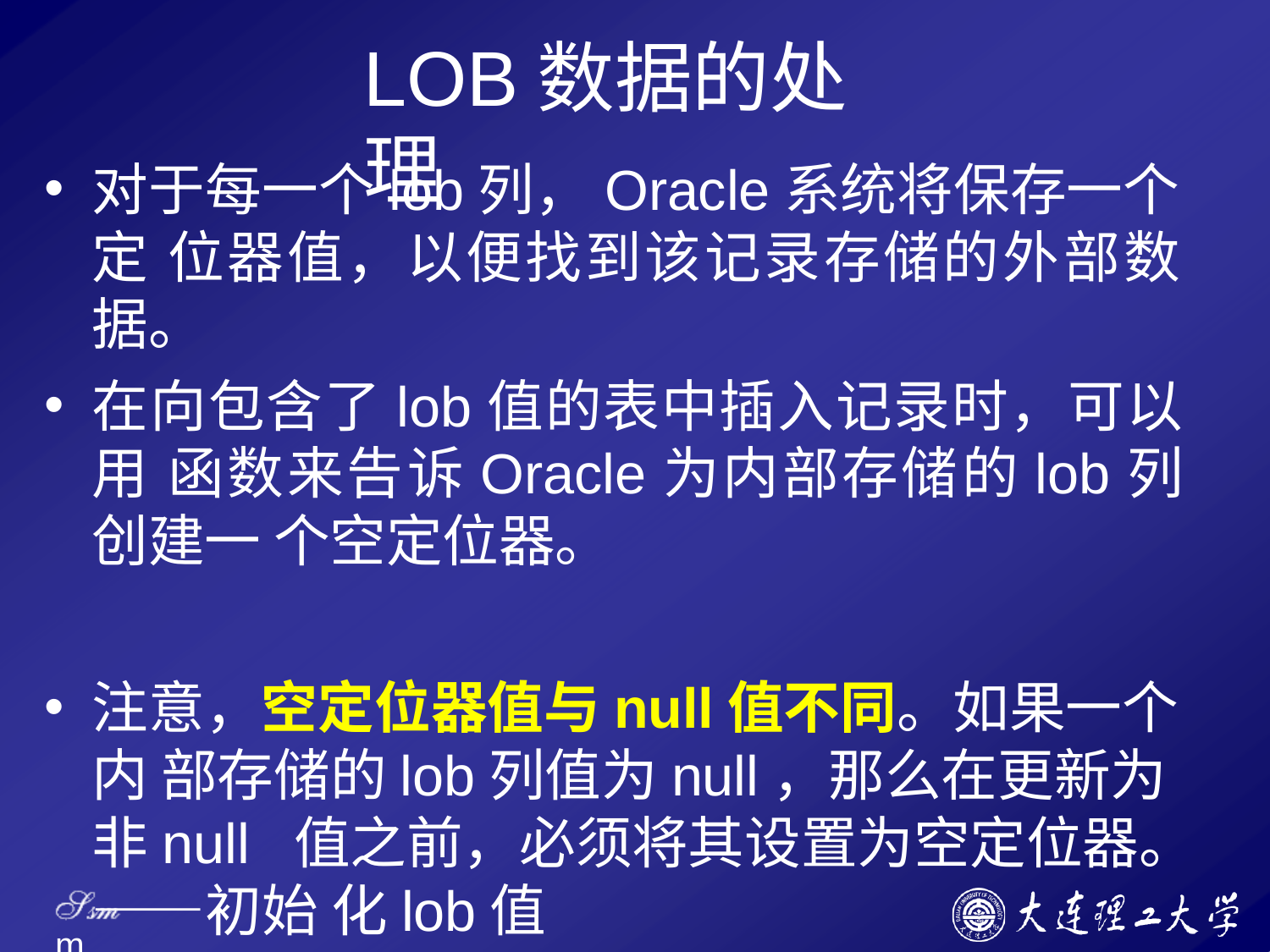

# LOB数据的处理
对于每一个lob列，Oracle系统将保存一个定 位器值，以便找到该记录存储的外部数据。
在向包含了lob值的表中插入记录时，可以用 函数来告诉Oracle为内部存储的lob列创建一 个空定位器。

注意，空定位器值与null值不同。如果一个内 部存储的lob列值为null，那么在更新为非null  值之前，必须将其设置为空定位器。——初始 化lob值

Ssm